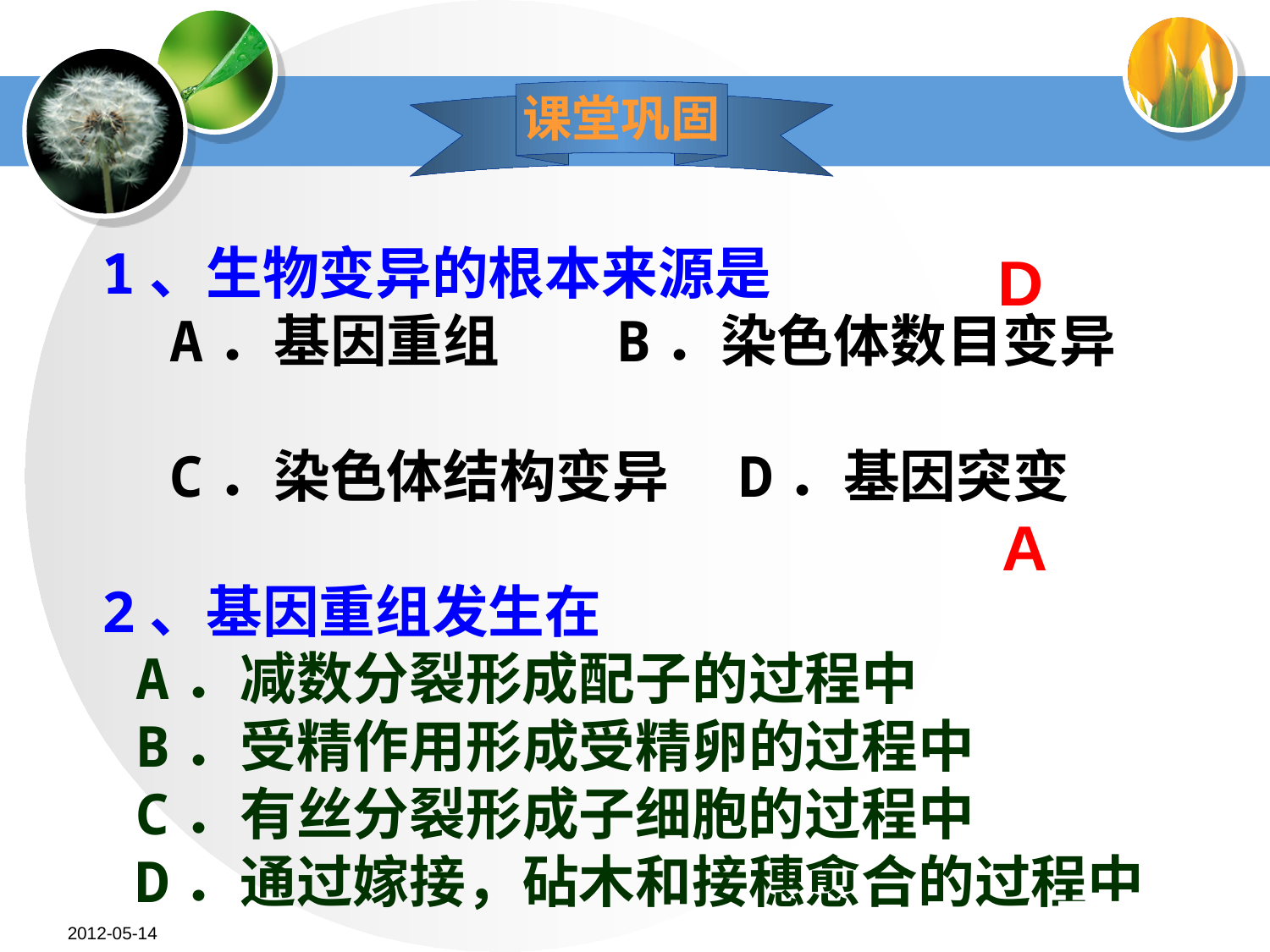

课堂巩固
1、生物变异的根本来源是
  A．基因重组        B．染色体数目变异
  C．染色体结构变异　D．基因突变

2、基因重组发生在
 A．减数分裂形成配子的过程中
 B．受精作用形成受精卵的过程中
 C．有丝分裂形成子细胞的过程中
 D．通过嫁接，砧木和接穗愈合的过程中
D
A

2012-05-14